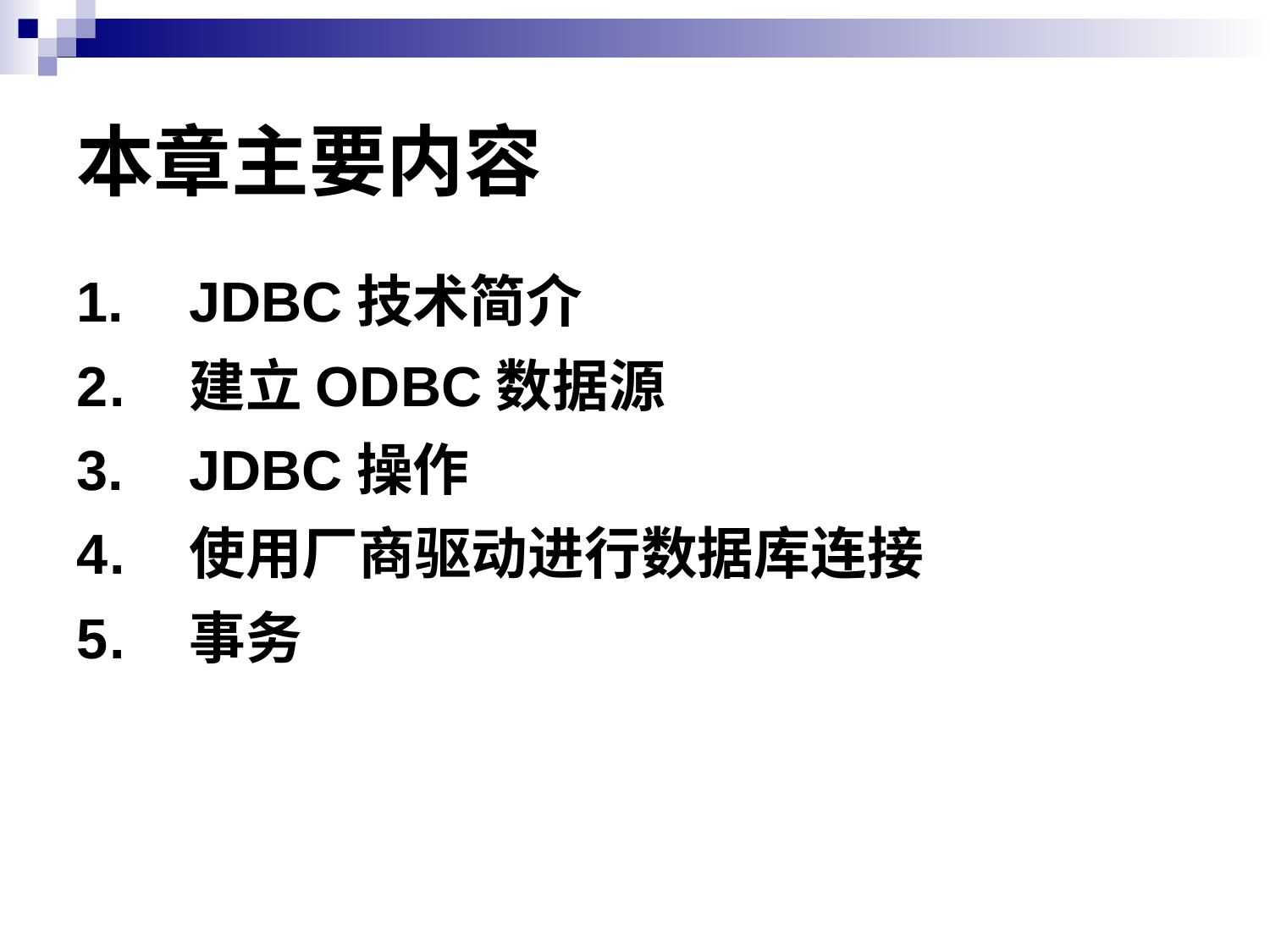

# 本章主要内容
JDBC技术简介
建立ODBC数据源
JDBC操作
使用厂商驱动进行数据库连接
事务
1